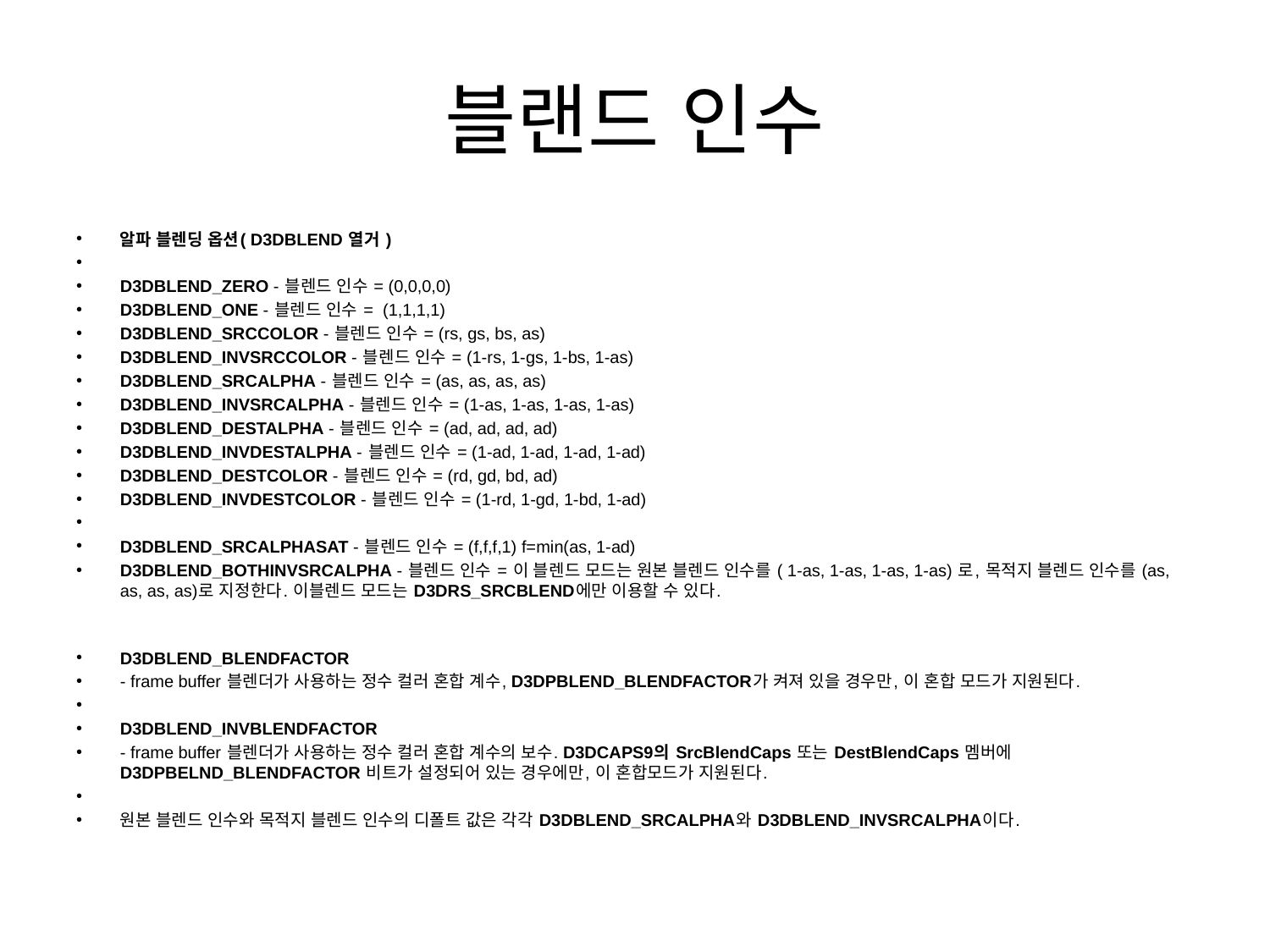

# 블랜드 인수
알파 블렌딩 옵션( D3DBLEND 열거 )

D3DBLEND_ZERO - 블렌드 인수 = (0,0,0,0)
D3DBLEND_ONE - 블렌드 인수 =  (1,1,1,1)
D3DBLEND_SRCCOLOR - 블렌드 인수 = (rs, gs, bs, as)
D3DBLEND_INVSRCCOLOR - 블렌드 인수 = (1-rs, 1-gs, 1-bs, 1-as)
D3DBLEND_SRCALPHA - 블렌드 인수 = (as, as, as, as)
D3DBLEND_INVSRCALPHA - 블렌드 인수 = (1-as, 1-as, 1-as, 1-as)
D3DBLEND_DESTALPHA - 블렌드 인수 = (ad, ad, ad, ad)
D3DBLEND_INVDESTALPHA - 블렌드 인수 = (1-ad, 1-ad, 1-ad, 1-ad)
D3DBLEND_DESTCOLOR - 블렌드 인수 = (rd, gd, bd, ad)
D3DBLEND_INVDESTCOLOR - 블렌드 인수 = (1-rd, 1-gd, 1-bd, 1-ad)

D3DBLEND_SRCALPHASAT - 블렌드 인수 = (f,f,f,1) f=min(as, 1-ad)
D3DBLEND_BOTHINVSRCALPHA - 블렌드 인수 = 이 블렌드 모드는 원본 블렌드 인수를 ( 1-as, 1-as, 1-as, 1-as) 로, 목적지 블렌드 인수를 (as, as, as, as)로 지정한다. 이블렌드 모드는 D3DRS_SRCBLEND에만 이용할 수 있다.

D3DBLEND_BLENDFACTOR
- frame buffer 블렌더가 사용하는 정수 컬러 혼합 계수, D3DPBLEND_BLENDFACTOR가 켜져 있을 경우만, 이 혼합 모드가 지원된다.

D3DBLEND_INVBLENDFACTOR
- frame buffer 블렌더가 사용하는 정수 컬러 혼합 계수의 보수. D3DCAPS9의 SrcBlendCaps 또는 DestBlendCaps 멤버에D3DPBELND_BLENDFACTOR 비트가 설정되어 있는 경우에만, 이 혼합모드가 지원된다.

원본 블렌드 인수와 목적지 블렌드 인수의 디폴트 값은 각각 D3DBLEND_SRCALPHA와 D3DBLEND_INVSRCALPHA이다.